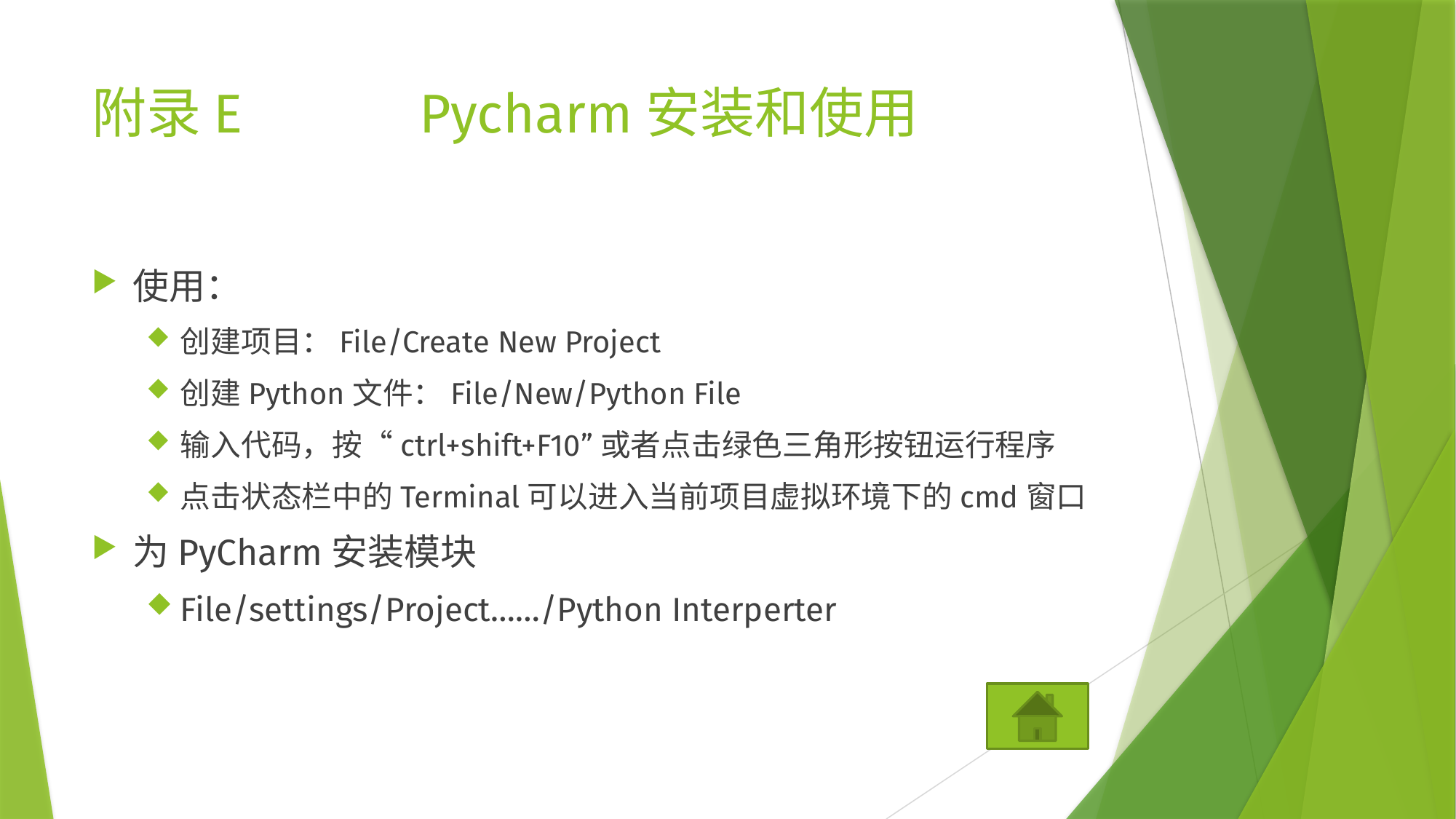

# 附录E		Pycharm安装和使用
使用：
创建项目：File/Create New Project
创建Python文件：File/New/Python File
输入代码，按“ctrl+shift+F10”或者点击绿色三角形按钮运行程序
点击状态栏中的Terminal可以进入当前项目虚拟环境下的cmd窗口
为PyCharm安装模块
File/settings/Project……/Python Interperter